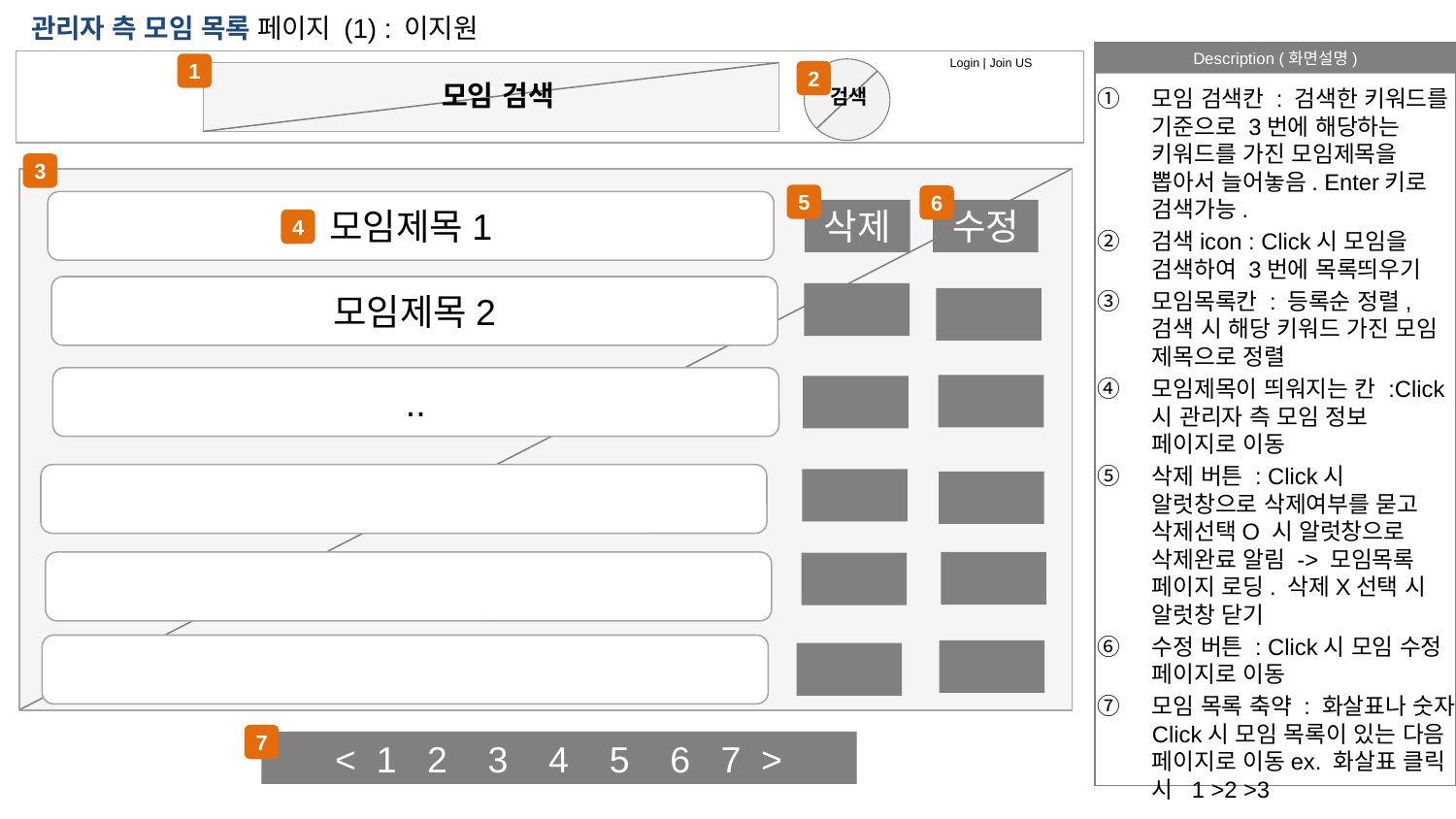

# 관리자 측 모임 목록 페이지 (1) : 이지원
Login | Join US

`
1

2
`
모임 검색
검색
모임 검색칸 : 검색한 키워드를 기준으로 3번에 해당하는 키워드를 가진 모임제목을 뽑아서 늘어놓음. Enter키로 검색가능.
검색icon : Click시 모임을 검색하여 3번에 목록띄우기
모임목록칸 : 등록순 정렬, 검색 시 해당 키워드 가진 모임 제목으로 정렬
모임제목이 띄워지는 칸 :Click시 관리자 측 모임 정보 페이지로 이동
삭제 버튼 : Click시 알럿창으로 삭제여부를 묻고 삭제선택O 시 알럿창으로 삭제완료 알림 -> 모임목록 페이지 로딩. 삭제X선택 시 알럿창 닫기
수정 버튼 : Click시 모임 수정 페이지로 이동
모임 목록 축약 : 화살표나 숫자 Click시 모임 목록이 있는 다음 페이지로 이동ex. 화살표 클릭 시  1 >2 >3
3
`
5
6
모임제목1
삭제
수정
4

모임제목2

..

7
<  1   2    3    4    5    6   7  >